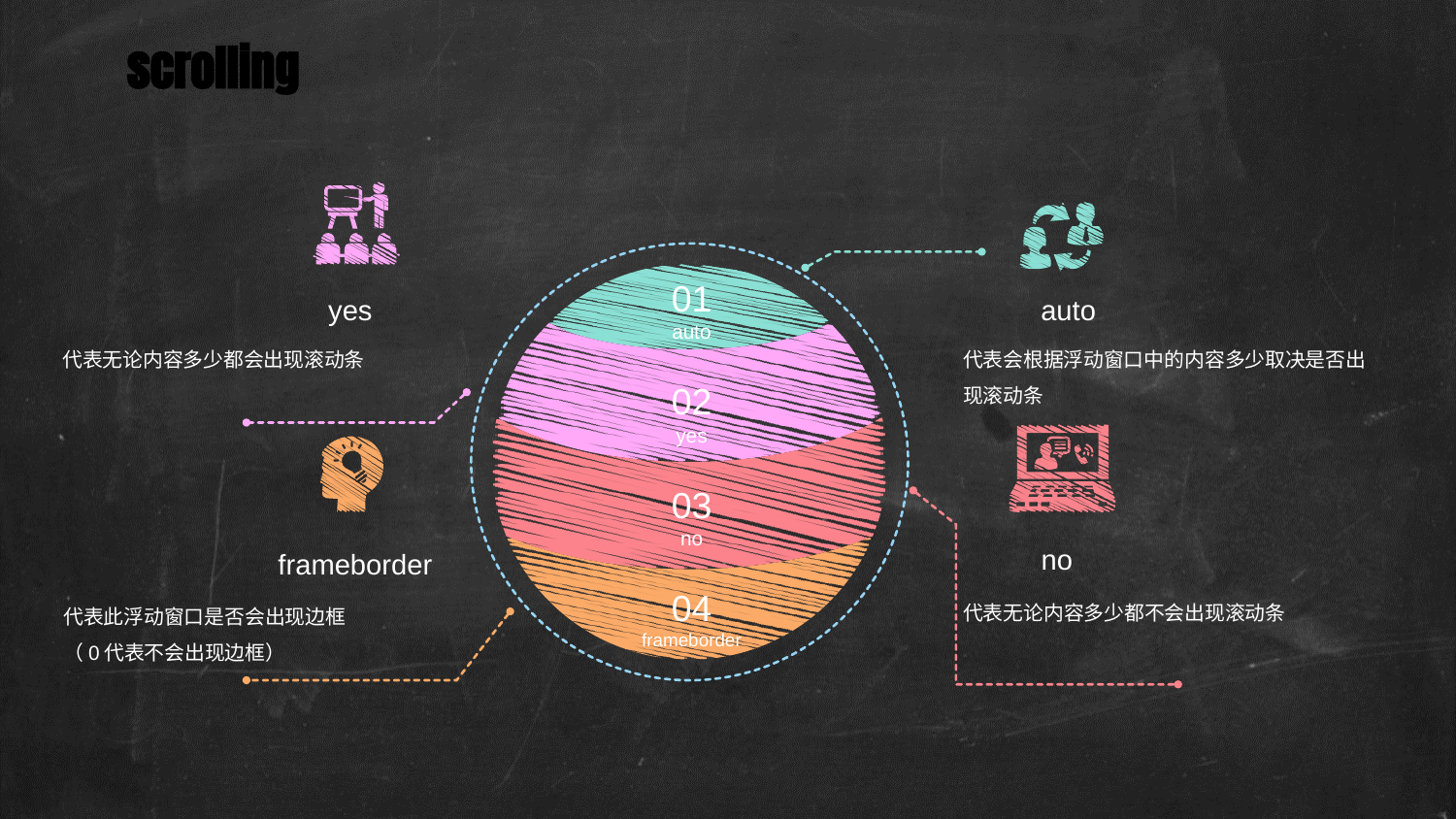

scrolling

01
auto

02
yes

03
no

04
frameborder
      yes
      auto
代表无论内容多少都会出现滚动条

代表会根据浮动窗口中的内容多少取决是否出现滚动条

      no
frameborder
代表无论内容多少都不会出现滚动条
代表此浮动窗口是否会出现边框
（0代表不会出现边框）